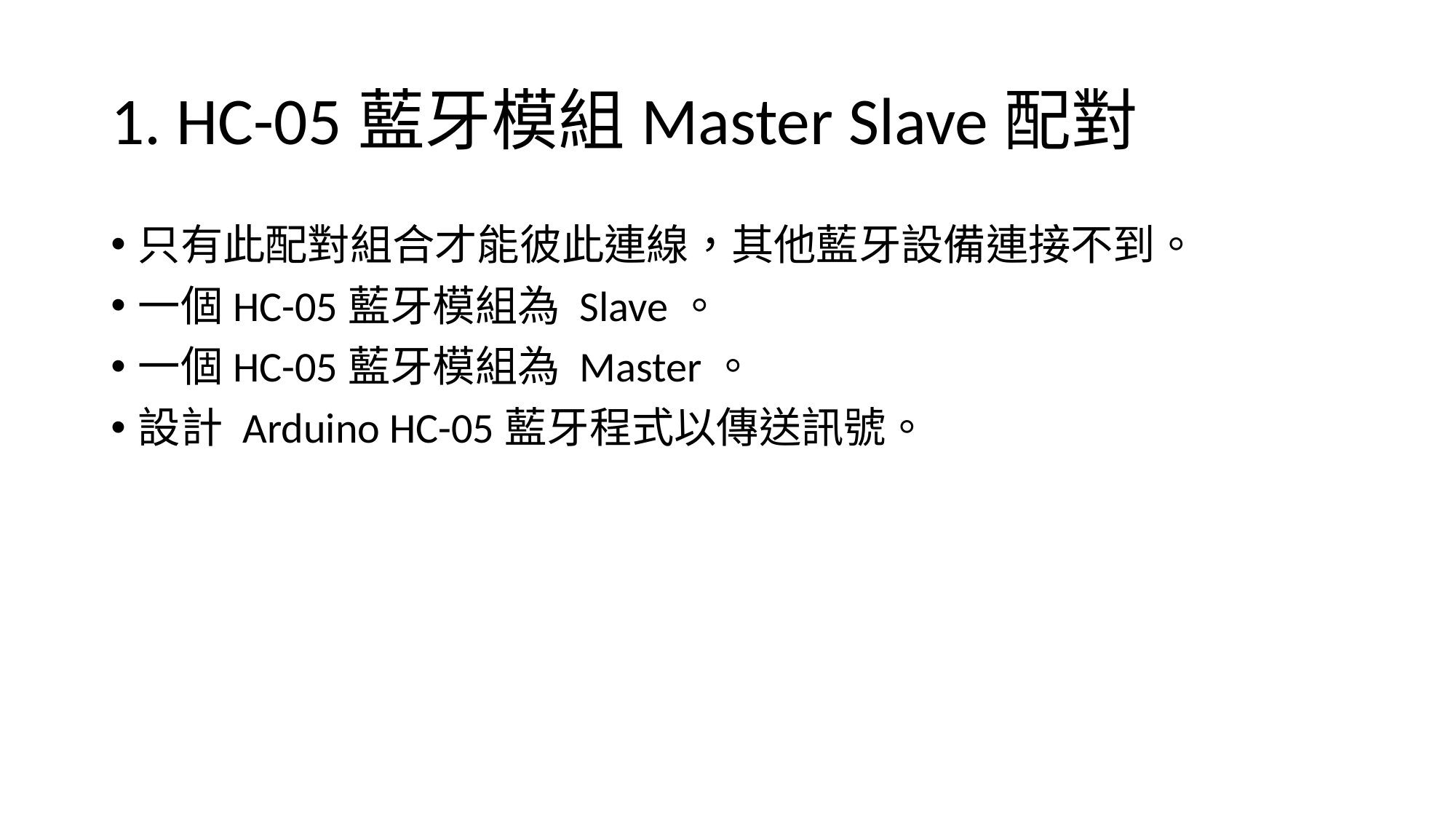

# 1. HC-05藍牙模組Master Slave配對
只有此配對組合才能彼此連線，其他藍牙設備連接不到。
一個HC-05藍牙模組為 Slave。
一個HC-05藍牙模組為 Master。
設計 Arduino HC-05藍牙程式以傳送訊號。